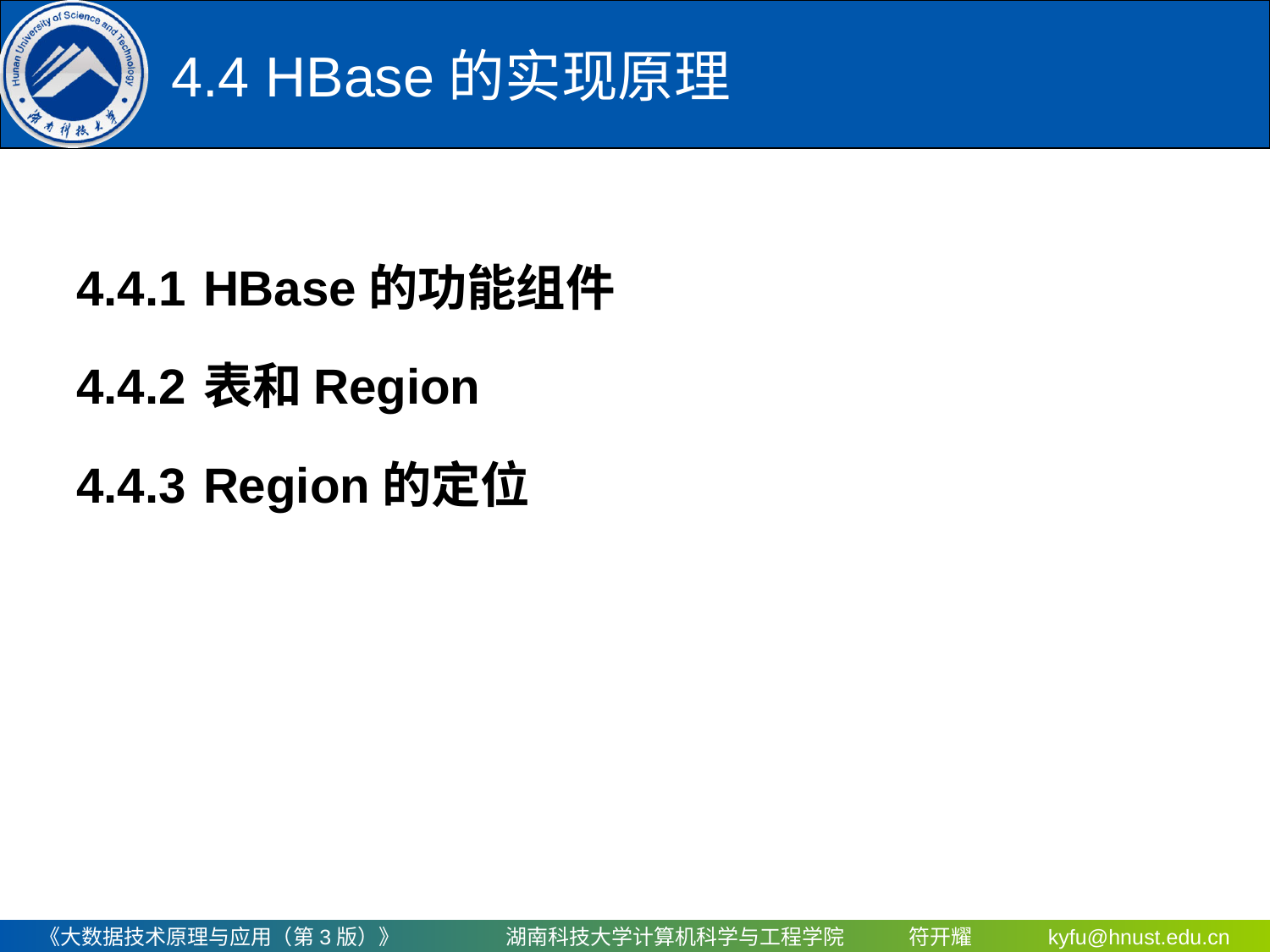

# 4.4 HBase的实现原理
4.4.1	HBase的功能组件
4.4.2	表和Region
4.4.3	Region的定位